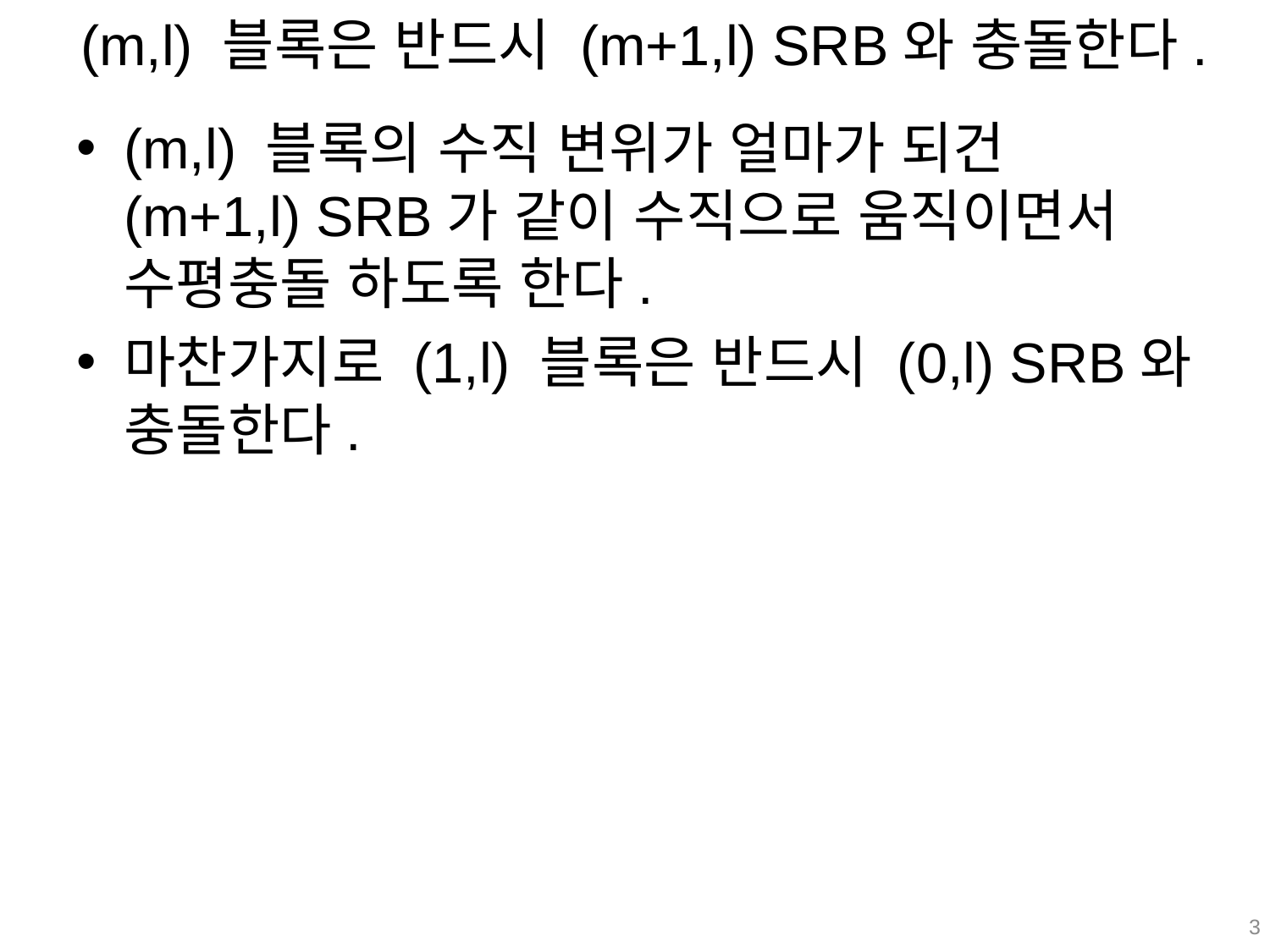

# (m,l) 블록은 반드시 (m+1,l) SRB와 충돌한다.
(m,l) 블록의 수직 변위가 얼마가 되건 (m+1,l) SRB가 같이 수직으로 움직이면서 수평충돌 하도록 한다.
마찬가지로 (1,l) 블록은 반드시 (0,l) SRB와 충돌한다.
3